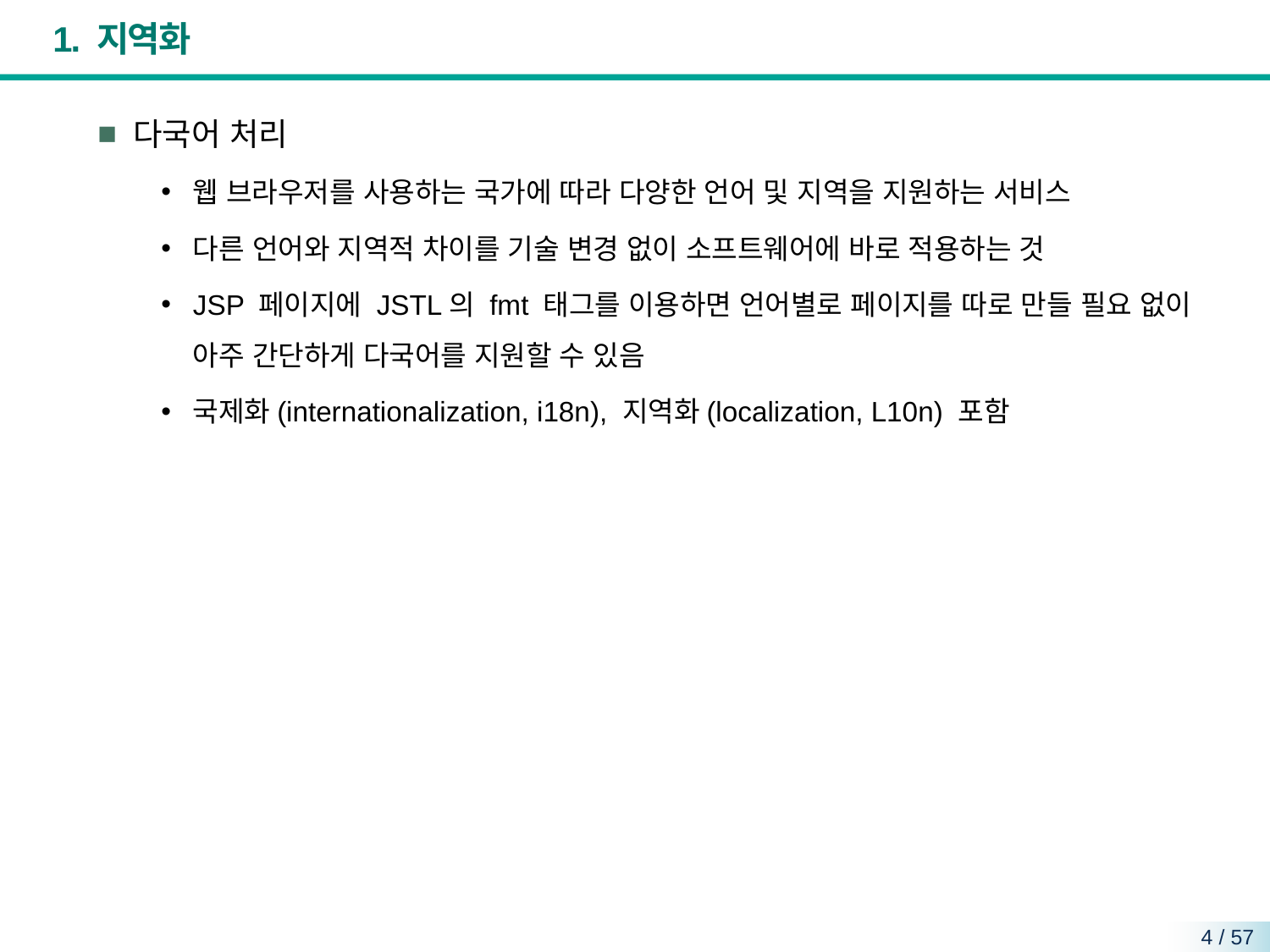

# 1. 지역화
다국어 처리
웹 브라우저를 사용하는 국가에 따라 다양한 언어 및 지역을 지원하는 서비스
다른 언어와 지역적 차이를 기술 변경 없이 소프트웨어에 바로 적용하는 것
JSP 페이지에 JSTL의 fmt 태그를 이용하면 언어별로 페이지를 따로 만들 필요 없이 아주 간단하게 다국어를 지원할 수 있음
국제화(internationalization, i18n), 지역화(localization, L10n) 포함